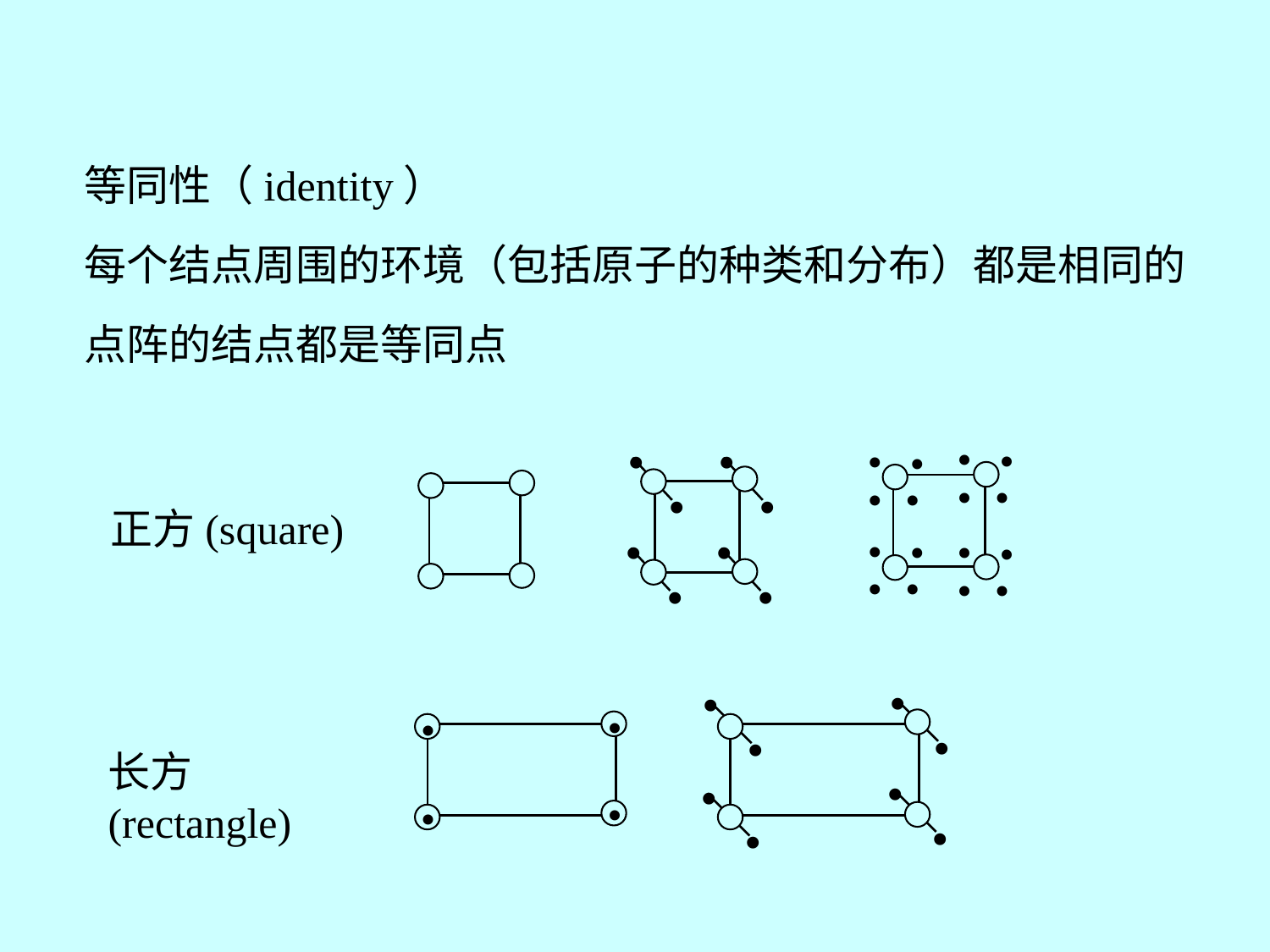

等同性（identity）
每个结点周围的环境（包括原子的种类和分布）都是相同的
点阵的结点都是等同点
•

•
•

•

•

•
•

•
•
•
•
•
•
•
•
•

•
•
•
•
•
•
•
•
•
•

•
•

正方(square)
•

•

•

•

•

•

•

•

•

•

•
•

长方(rectangle)